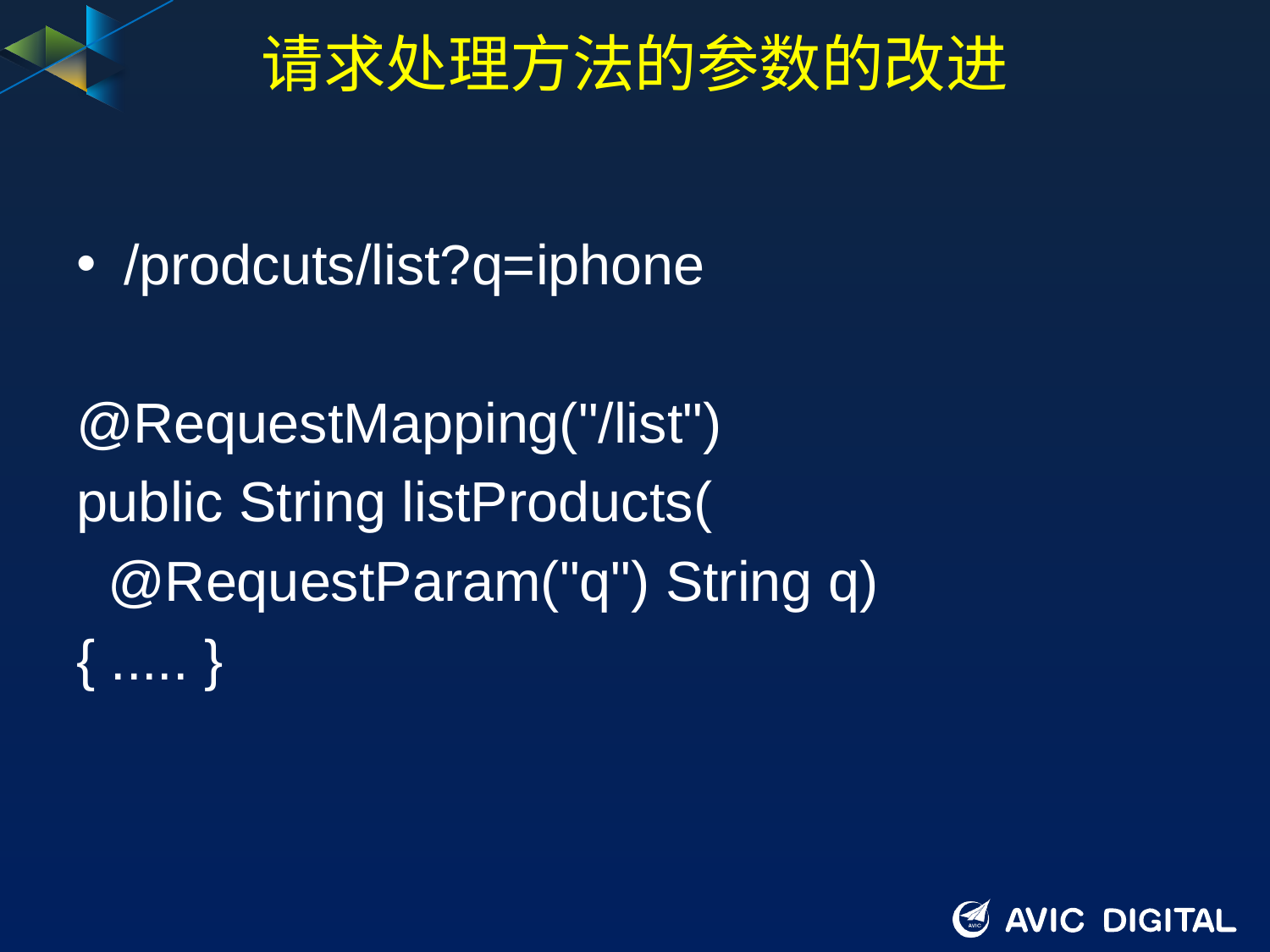

# 请求处理方法的参数的改进
/prodcuts/list?q=iphone

@RequestMapping("/list")
public String listProducts(
  @RequestParam("q") String q)
{ ..... }